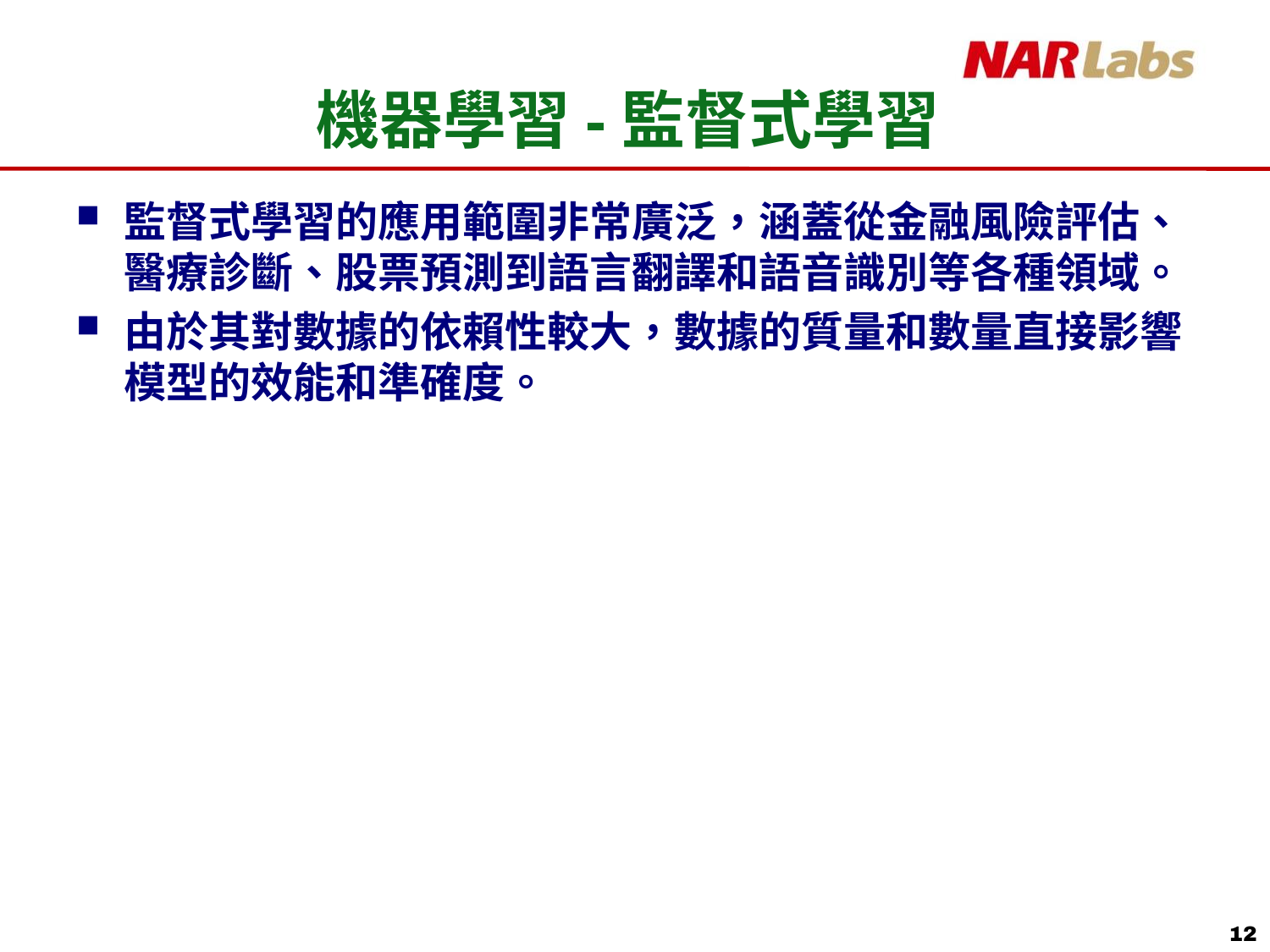

# 機器學習-監督式學習
監督式學習的應用範圍非常廣泛，涵蓋從金融風險評估、醫療診斷、股票預測到語言翻譯和語音識別等各種領域。
由於其對數據的依賴性較大，數據的質量和數量直接影響模型的效能和準確度。
12